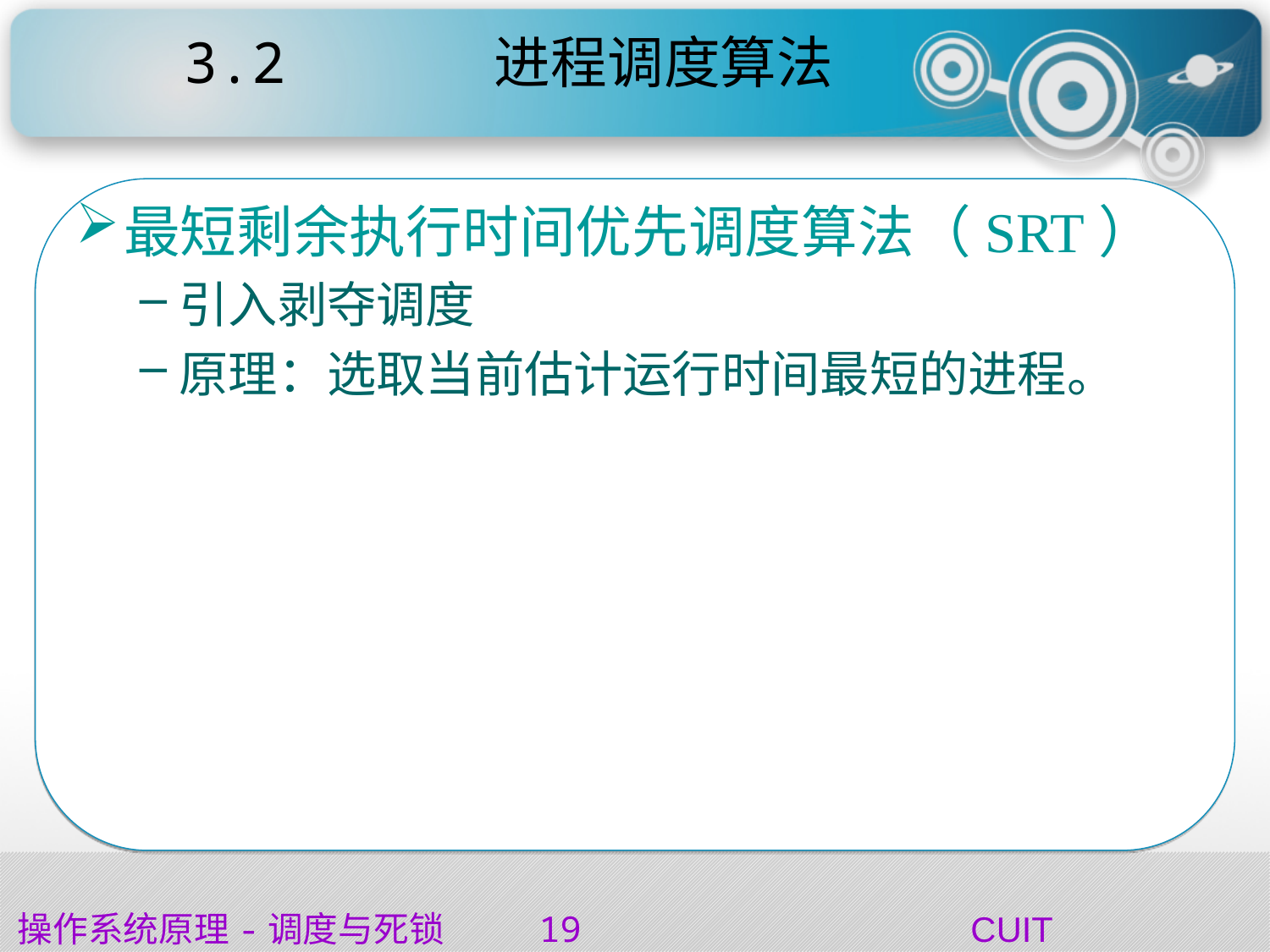

# 3.2	     进程调度算法
最短剩余执行时间优先调度算法（SRT）
引入剥夺调度
原理：选取当前估计运行时间最短的进程。